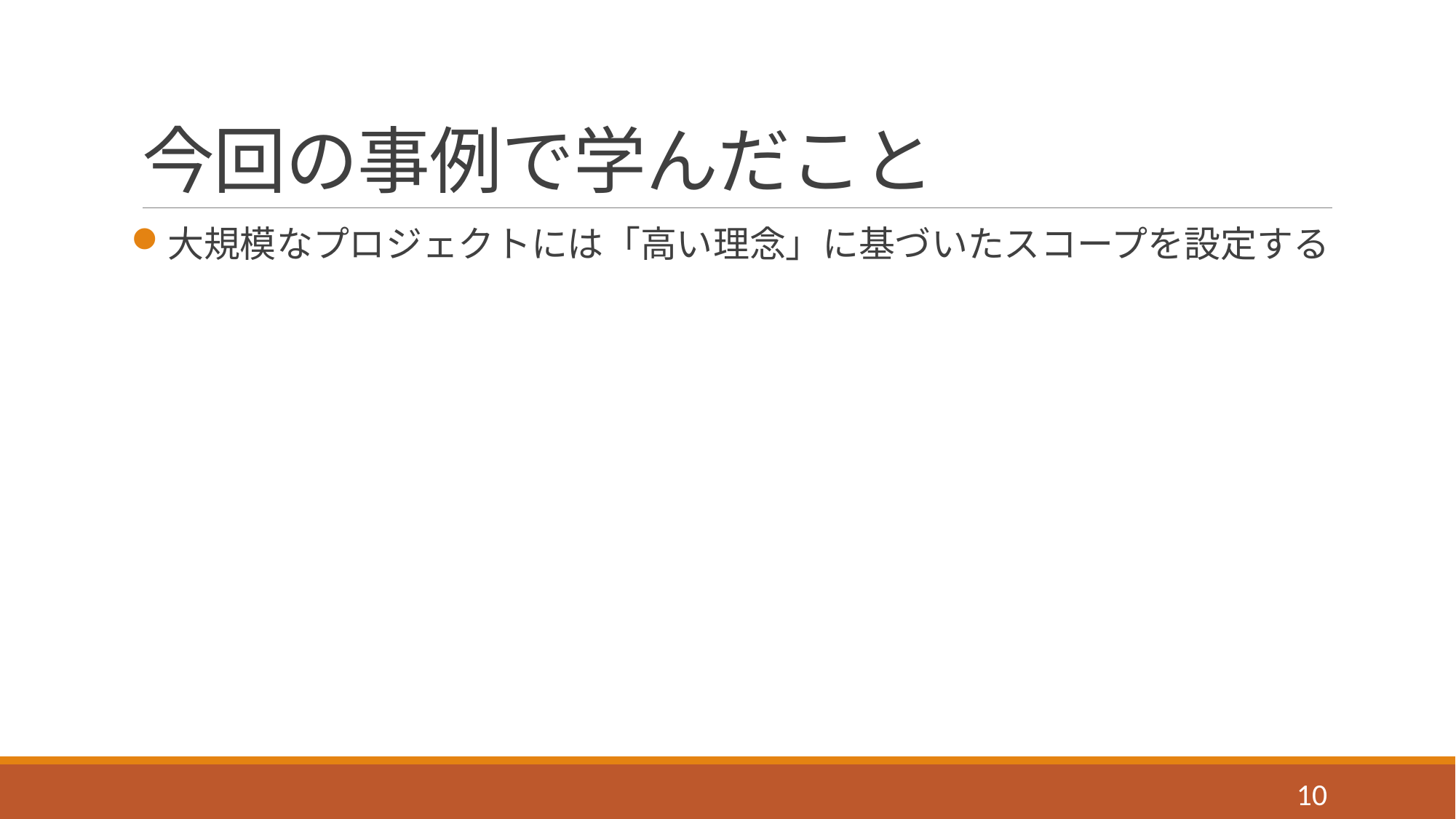

# 今回の事例で学んだこと
大規模なプロジェクトには「高い理念」に基づいたスコープを設定する

10